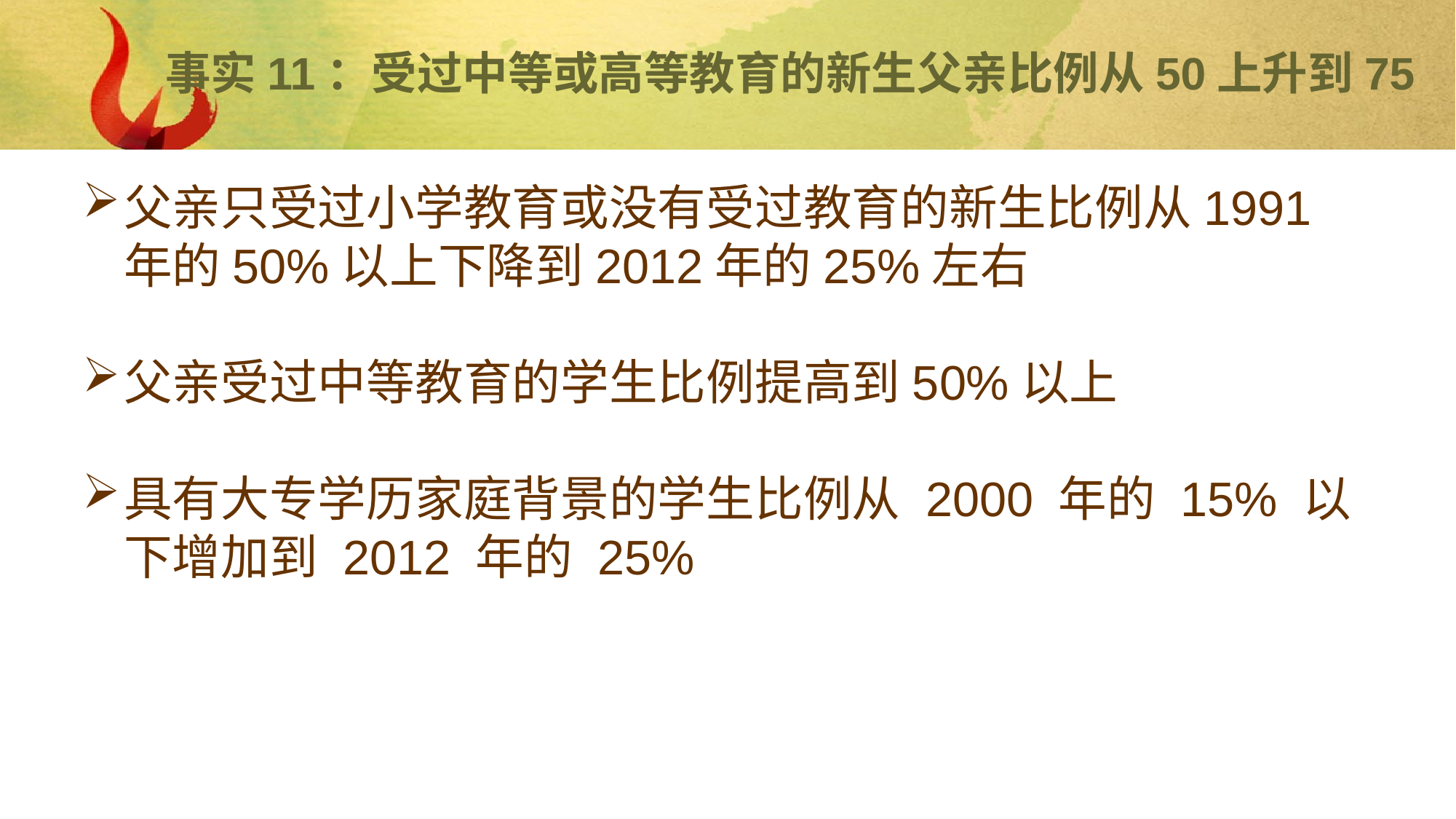

# 事实11：受过中等或高等教育的新生父亲比例从50上升到75
父亲只受过小学教育或没有受过教育的新生比例从1991年的50%以上下降到2012年的25%左右

父亲受过中等教育的学生比例提高到50%以上

具有大专学历家庭背景的学生比例从 2000 年的 15% 以下增加到 2012 年的 25%
26